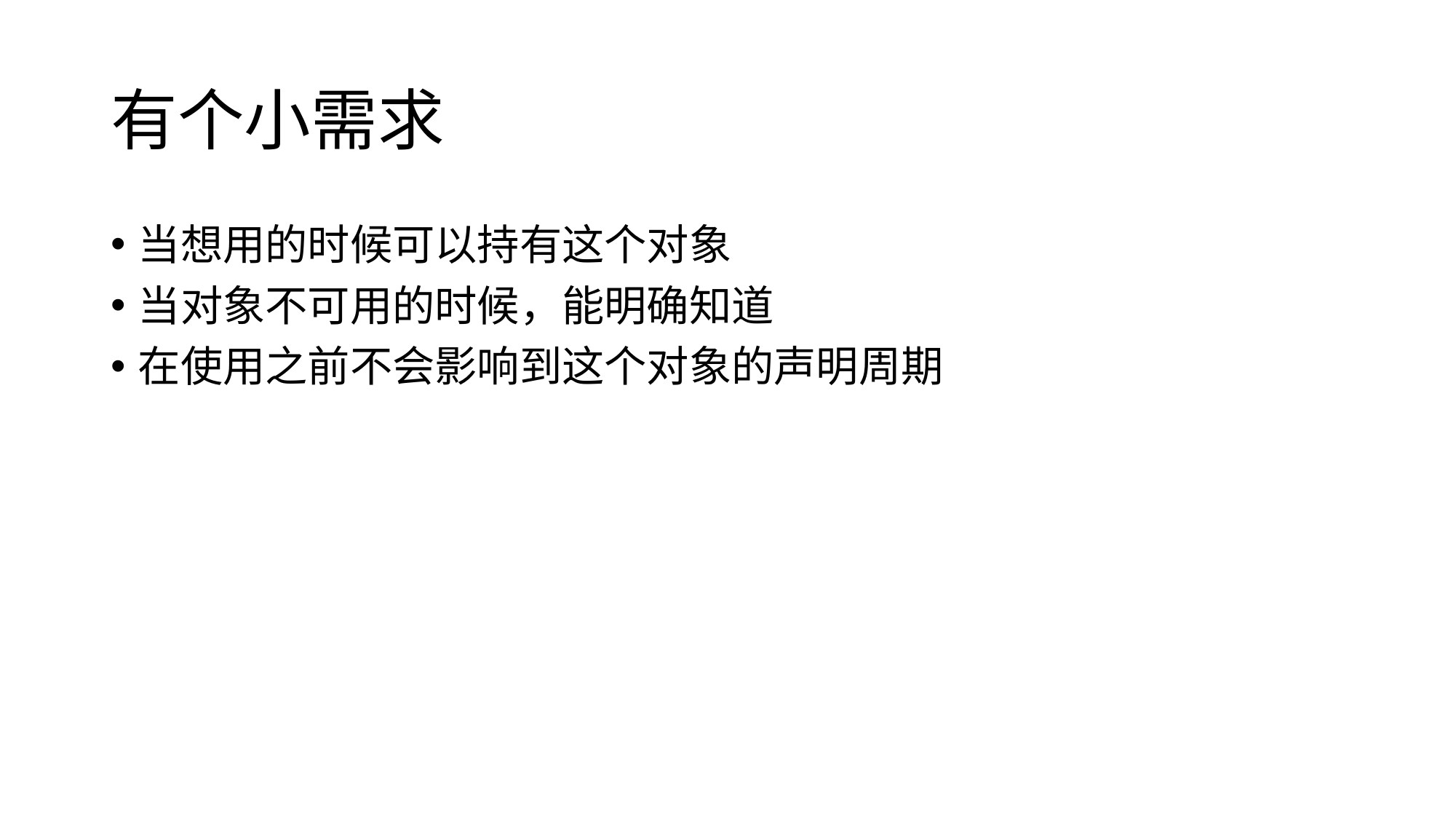

# 有个小需求
当想用的时候可以持有这个对象
当对象不可用的时候，能明确知道
在使用之前不会影响到这个对象的声明周期